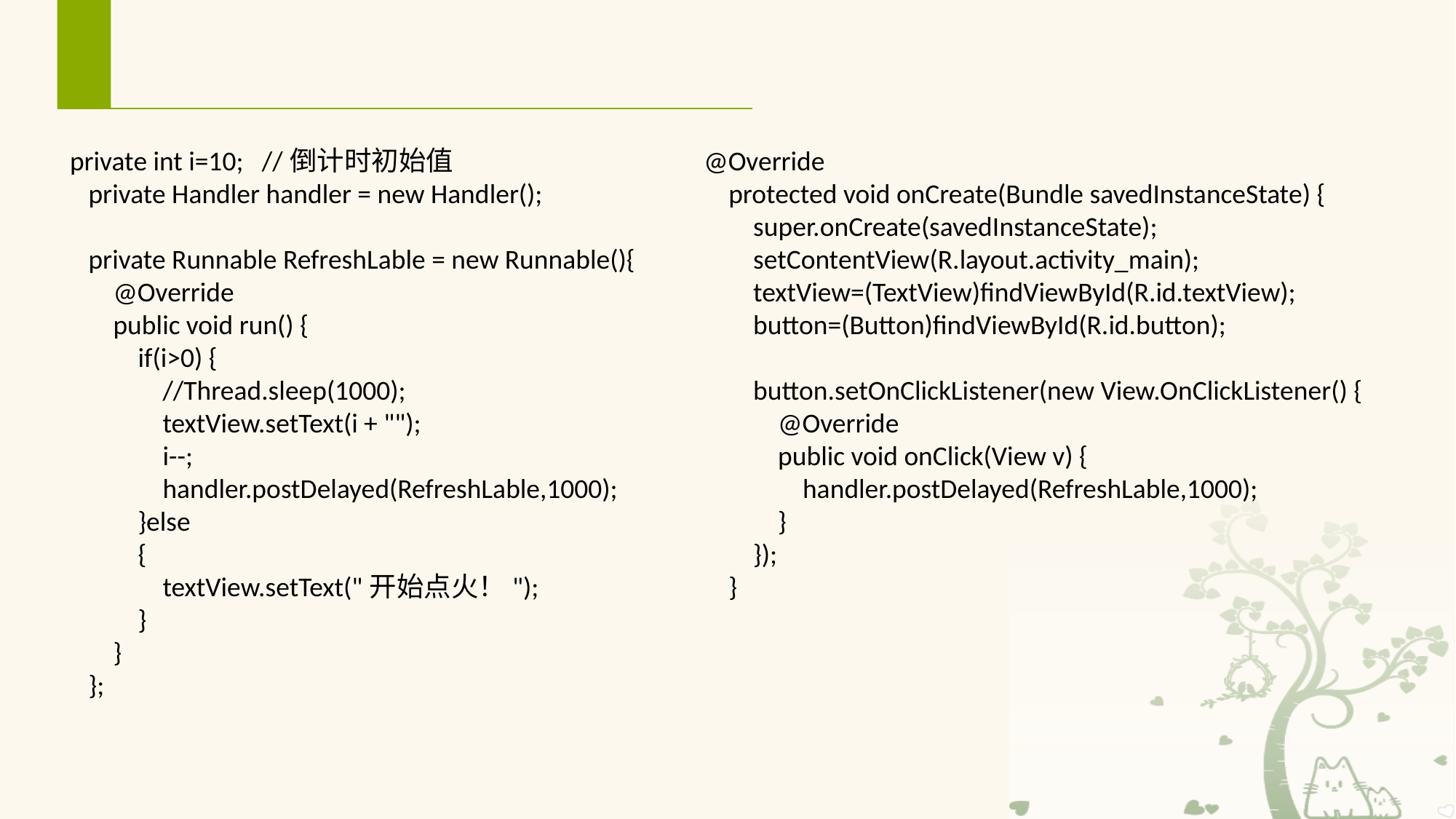

# Handler + Post
 private int i=10;   //倒计时初始值
    private Handler handler = new Handler();

    private Runnable RefreshLable = new Runnable(){
        @Override
        public void run() {
            if(i>0) {
                //Thread.sleep(1000);
                textView.setText(i + "");
                i--;
                handler.postDelayed(RefreshLable,1000);
            }else
            {
                textView.setText("开始点火！");
            }
        }
    };
@Override
    protected void onCreate(Bundle savedInstanceState) {
        super.onCreate(savedInstanceState);
        setContentView(R.layout.activity_main);
        textView=(TextView)findViewById(R.id.textView);
        button=(Button)findViewById(R.id.button);

        button.setOnClickListener(new View.OnClickListener() {
            @Override
            public void onClick(View v) {
                handler.postDelayed(RefreshLable,1000);
            }
        });
    }